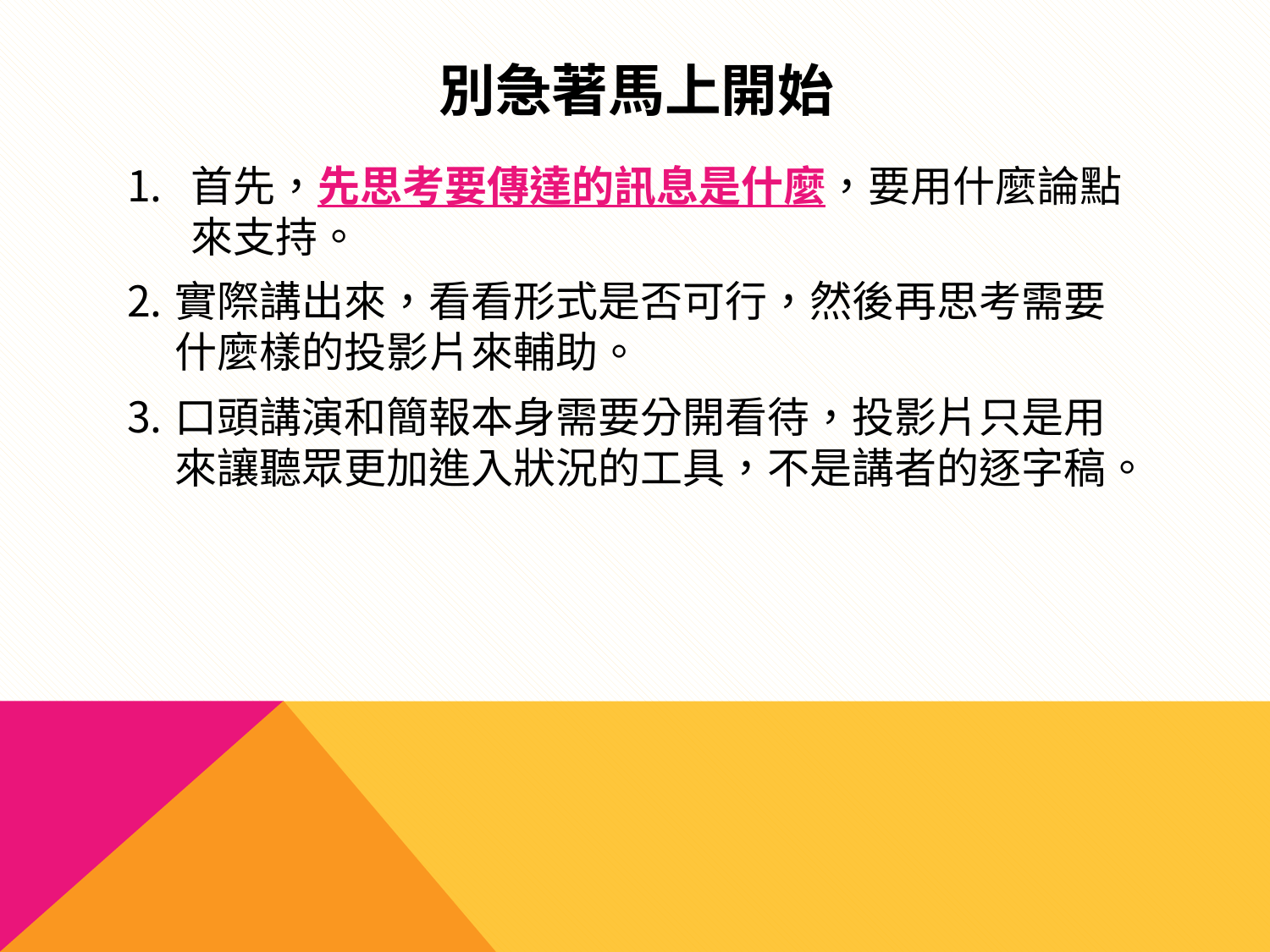

# 別急著馬上開始
首先，先思考要傳達的訊息是什麼，要用什麼論點來支持。
實際講出來，看看形式是否可行，然後再思考需要什麼樣的投影片來輔助。
口頭講演和簡報本身需要分開看待，投影片只是用來讓聽眾更加進入狀況的工具，不是講者的逐字稿。